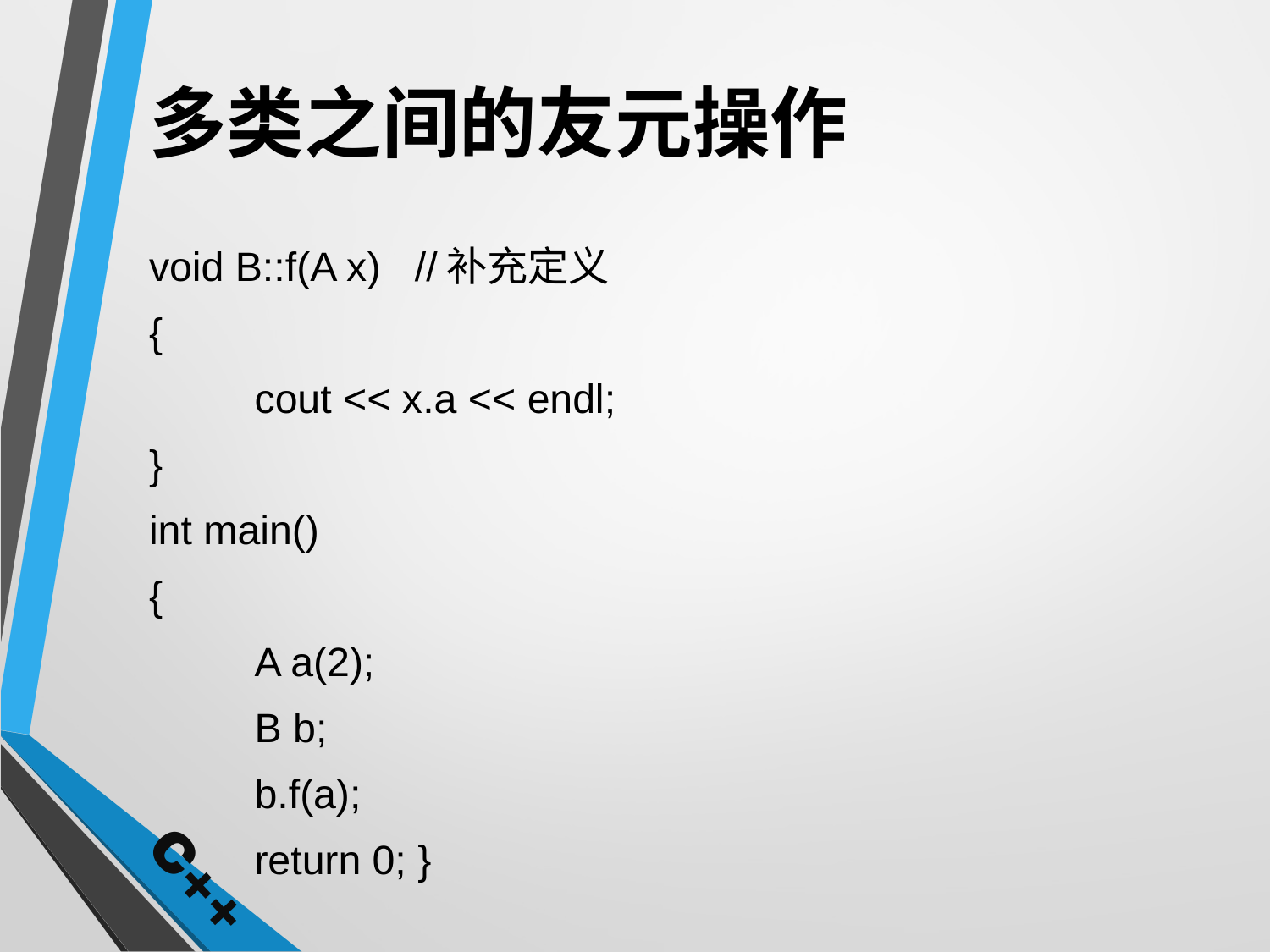

# 多类之间的友元操作
void B::f(A x)   //补充定义
{
	cout << x.a << endl;
}
int main()
{
	A a(2);
	B b;
	b.f(a);
	return 0; }